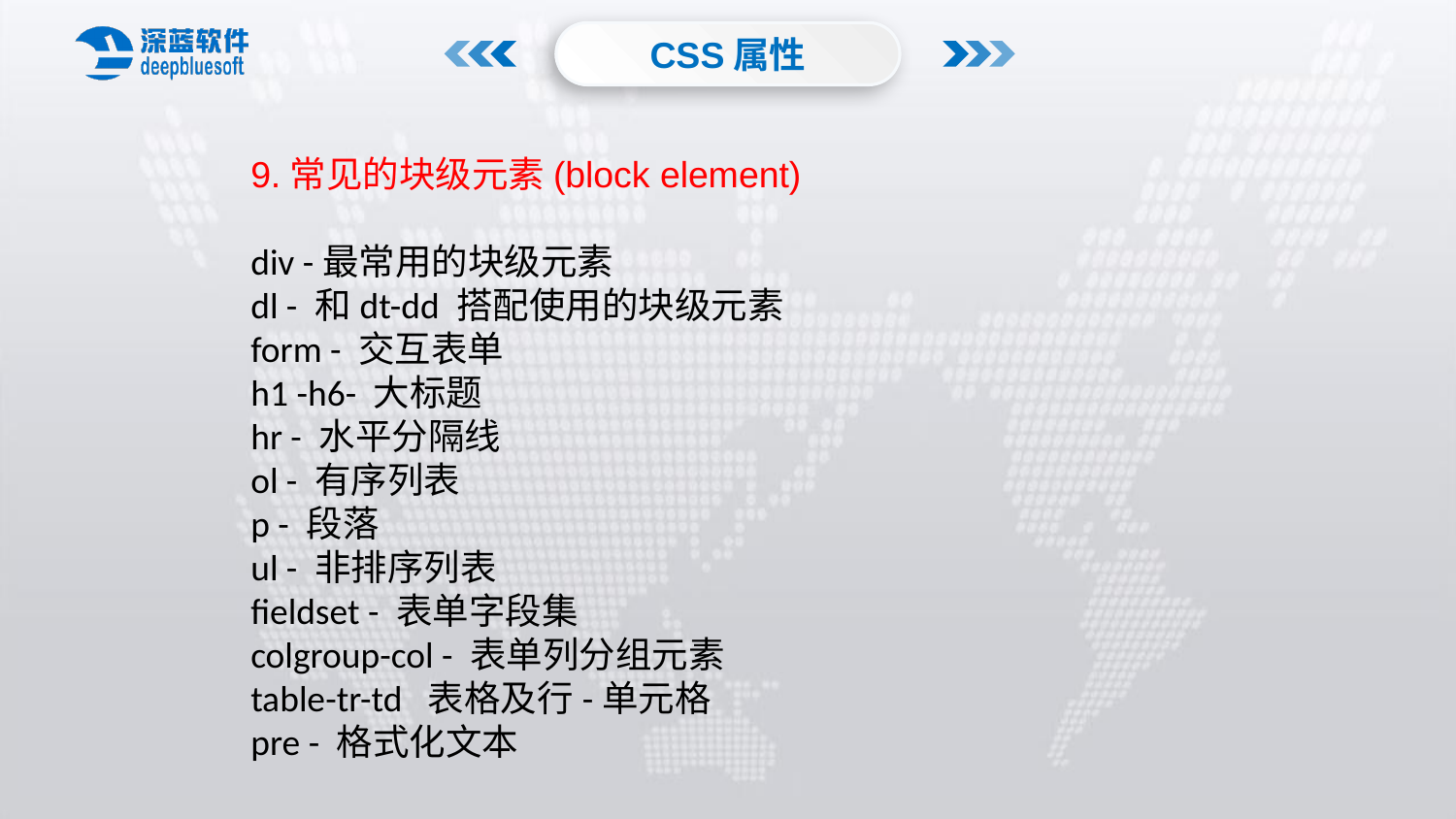

CSS属性

9.常见的块级元素(block element)

div -最常用的块级元素
dl - 和dt-dd 搭配使用的块级元素
form - 交互表单
h1 -h6- 大标题
hr - 水平分隔线
ol - 有序列表
p - 段落
ul - 非排序列表
fieldset - 表单字段集
colgroup-col - 表单列分组元素
table-tr-td  表格及行-单元格
pre - 格式化文本